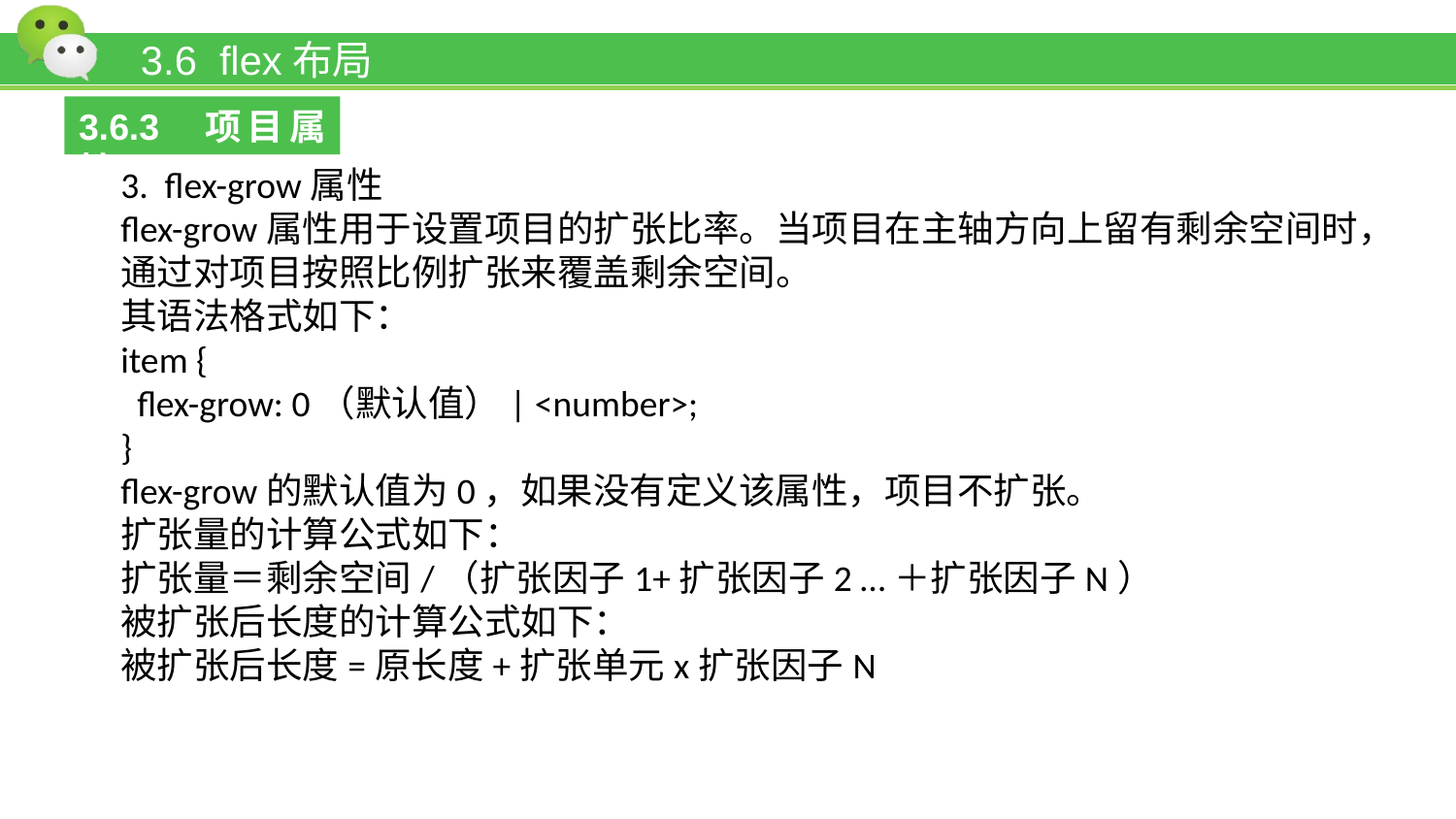

# 3.6  flex布局
3.6.3  项目属性
3.  flex-grow属性
flex-grow属性用于设置项目的扩张比率。当项目在主轴方向上留有剩余空间时，通过对项目按照比例扩张来覆盖剩余空间。
其语法格式如下：
item {
  flex-grow: 0（默认值）| <number>;
}
flex-grow的默认值为0，如果没有定义该属性，项目不扩张。
扩张量的计算公式如下：
扩张量＝剩余空间/（扩张因子1+扩张因子2 …＋扩张因子N）
被扩张后长度的计算公式如下：
被扩张后长度=原长度+扩张单元x扩张因子N